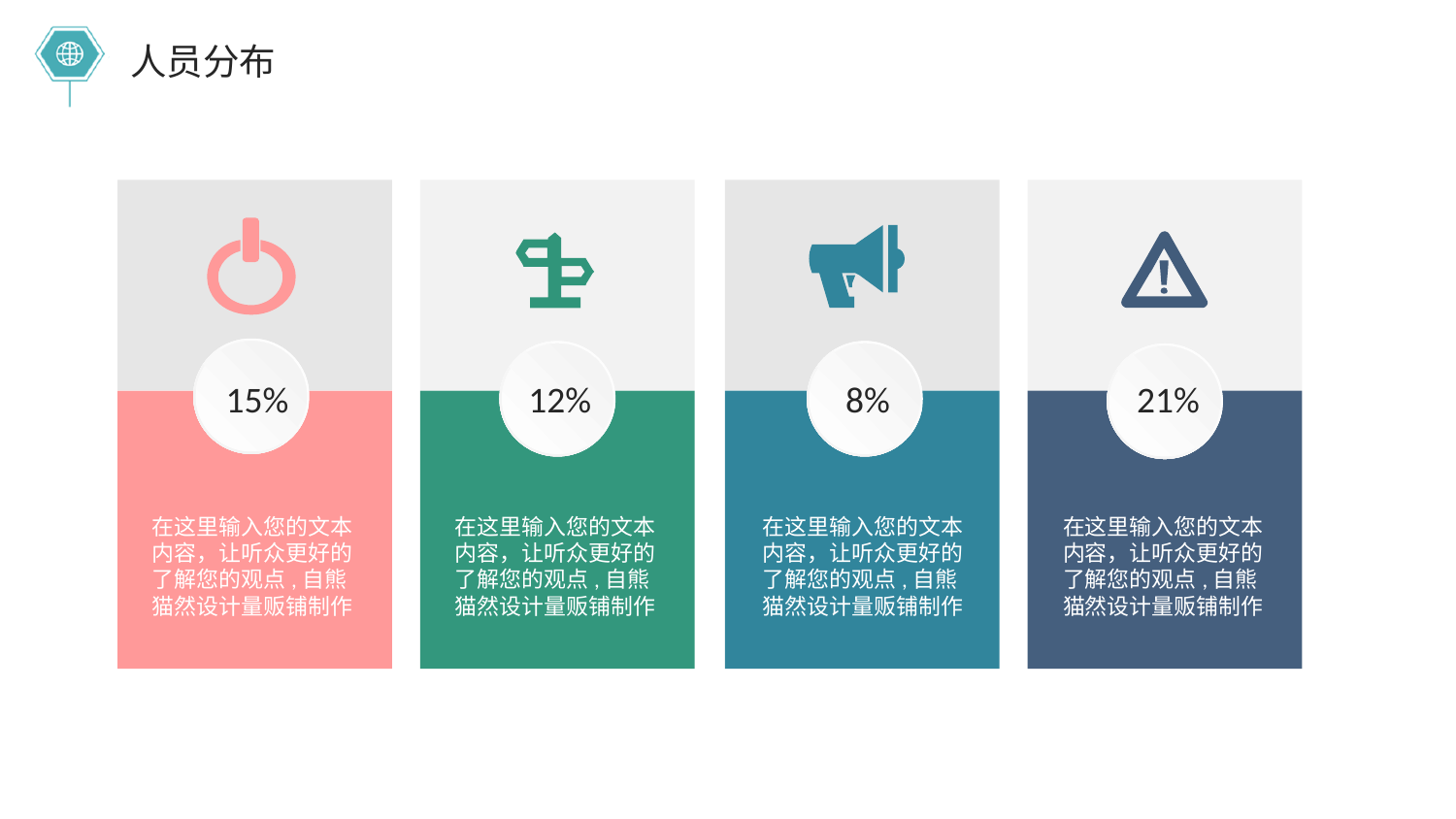

人员分布

15%
12%
8%
21%

在这里输入您的文本内容，让听众更好的了解您的观点,自熊猫然设计量贩铺制作
在这里输入您的文本内容，让听众更好的了解您的观点,自熊猫然设计量贩铺制作
在这里输入您的文本内容，让听众更好的了解您的观点,自熊猫然设计量贩铺制作
在这里输入您的文本内容，让听众更好的了解您的观点,自熊猫然设计量贩铺制作